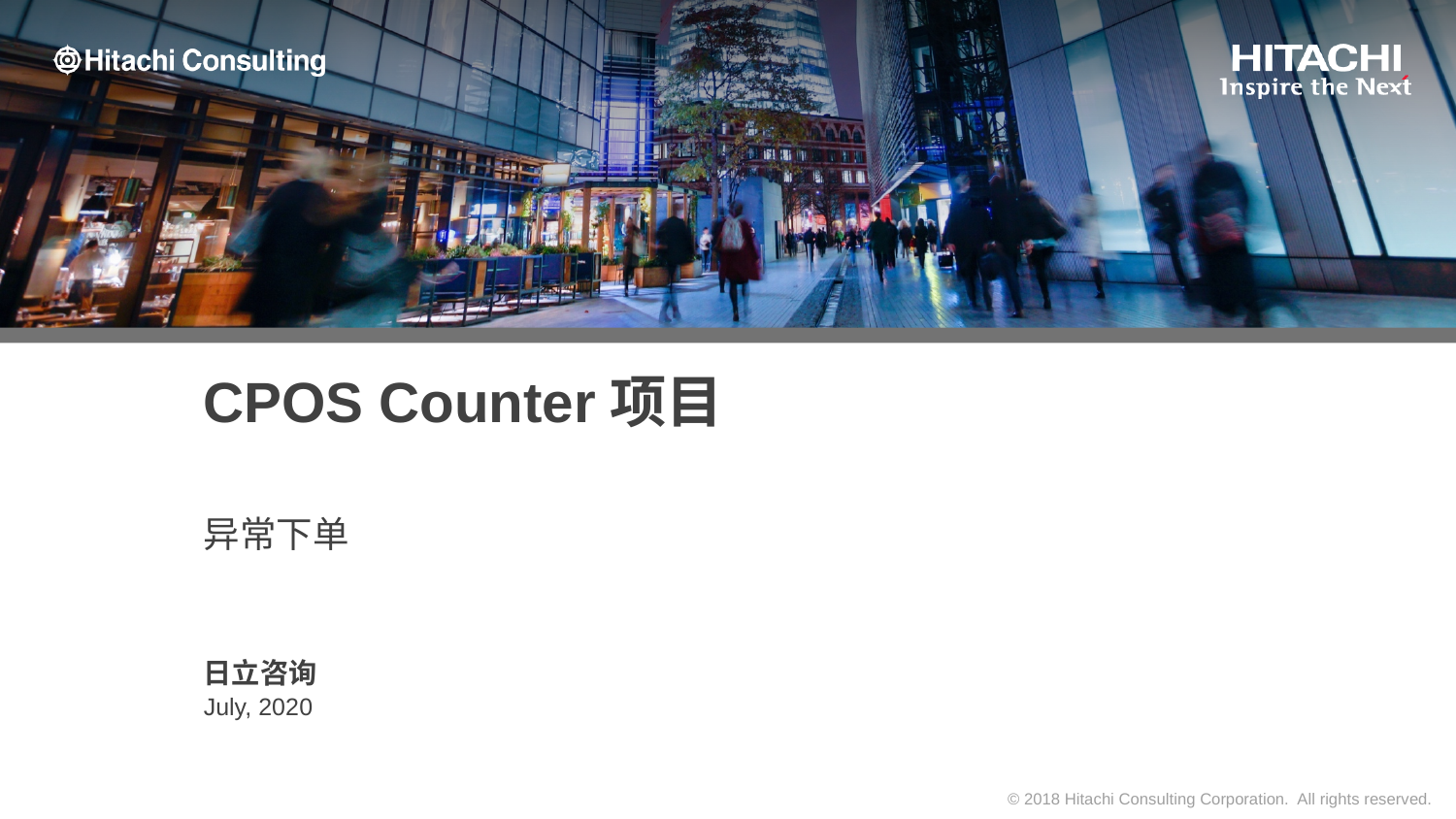

# CPOS Counter项目
异常下单
日立咨询
July, 2020